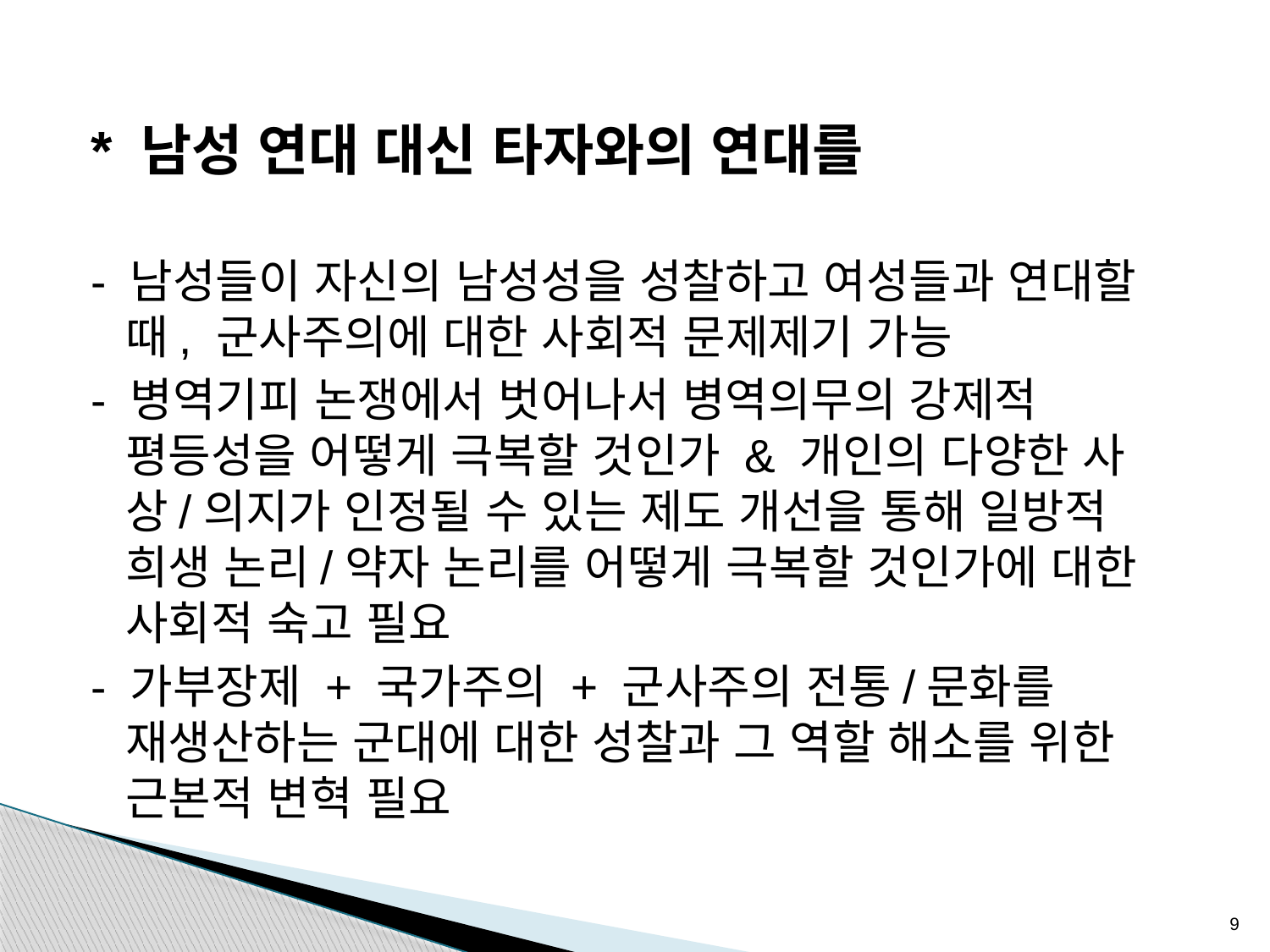

* 남성 연대 대신 타자와의 연대를

- 남성들이 자신의 남성성을 성찰하고 여성들과 연대할 때, 군사주의에 대한 사회적 문제제기 가능
- 병역기피 논쟁에서 벗어나서 병역의무의 강제적 평등성을 어떻게 극복할 것인가 & 개인의 다양한 사상/의지가 인정될 수 있는 제도 개선을 통해 일방적 희생 논리/약자 논리를 어떻게 극복할 것인가에 대한 사회적 숙고 필요
- 가부장제 + 국가주의 + 군사주의 전통/문화를 재생산하는 군대에 대한 성찰과 그 역할 해소를 위한 근본적 변혁 필요

9